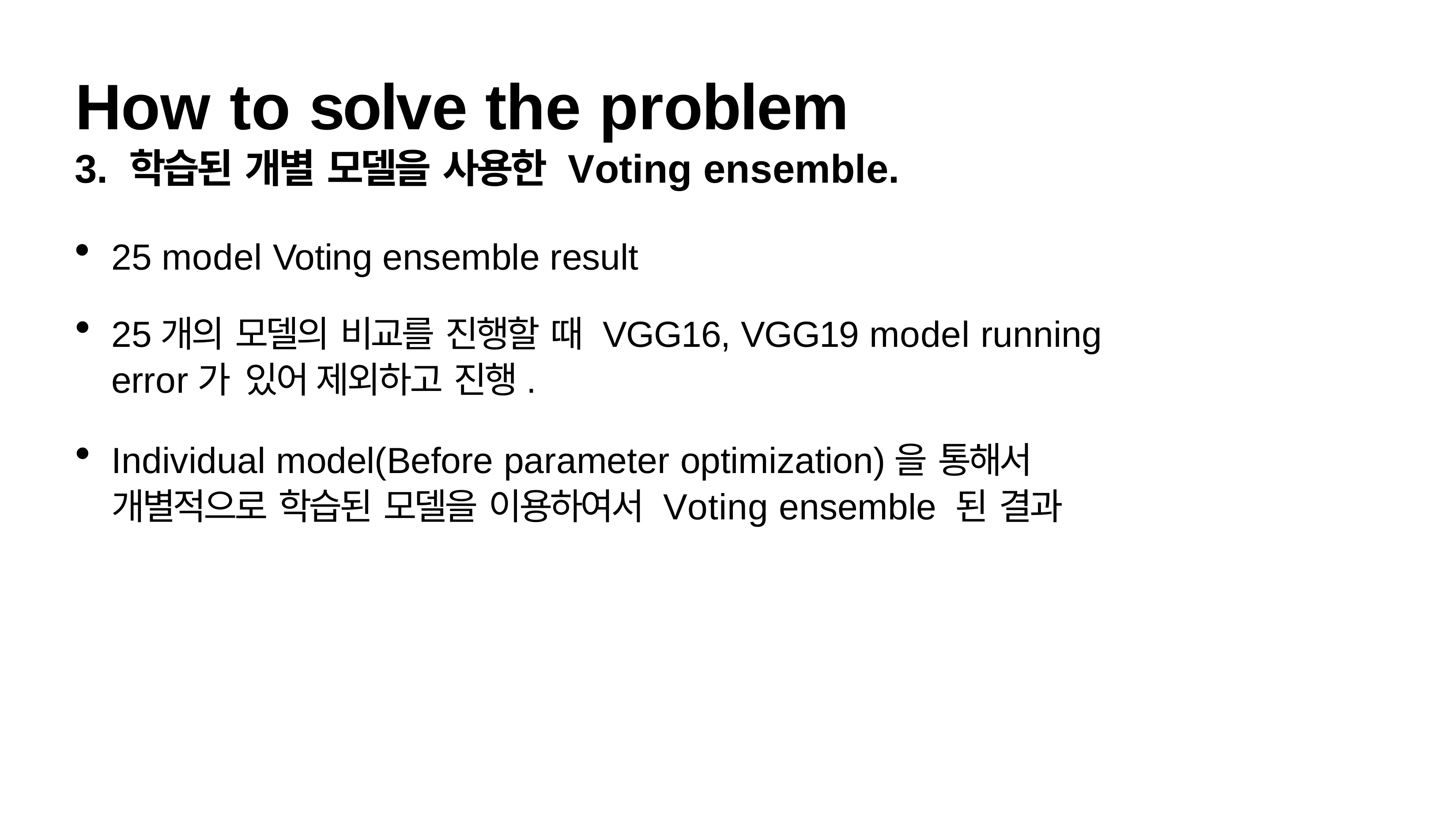

# How to solve the problem
3. 학습된 개별 모델을 사용한 Voting ensemble.
25 model Voting ensemble result
25개의 모델의 비교를 진행할 때 VGG16, VGG19 model running
error가  있어 제외하고 진행.
Individual model(Before parameter optimization)을 통해서
개별적으로 학습된 모델을 이용하여서 Voting ensemble 된 결과